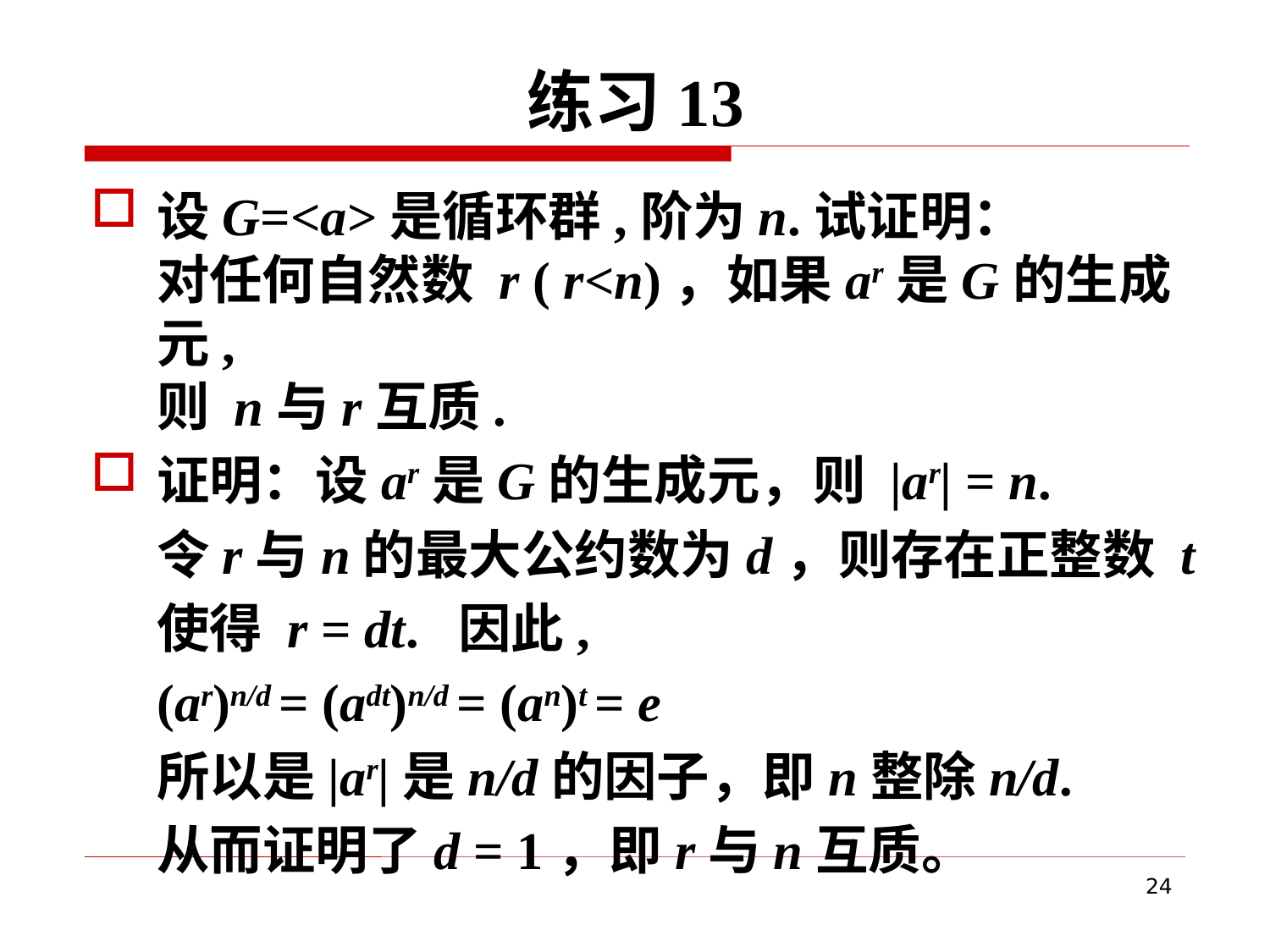

练习13
设G=<a>是循环群,阶为n.试证明：
对任何自然数 r ( r<n)，如果ar是G的生成元,
则 n与r互质.
证明：设ar是G的生成元，则 |ar| = n.
令r与n的最大公约数为d，则存在正整数 t
使得 r = dt.  因此,
(ar)n/d = (adt)n/d = (an)t = e
所以是|ar|是n/d的因子，即n整除n/d.
从而证明了d = 1，即r与n互质。
24